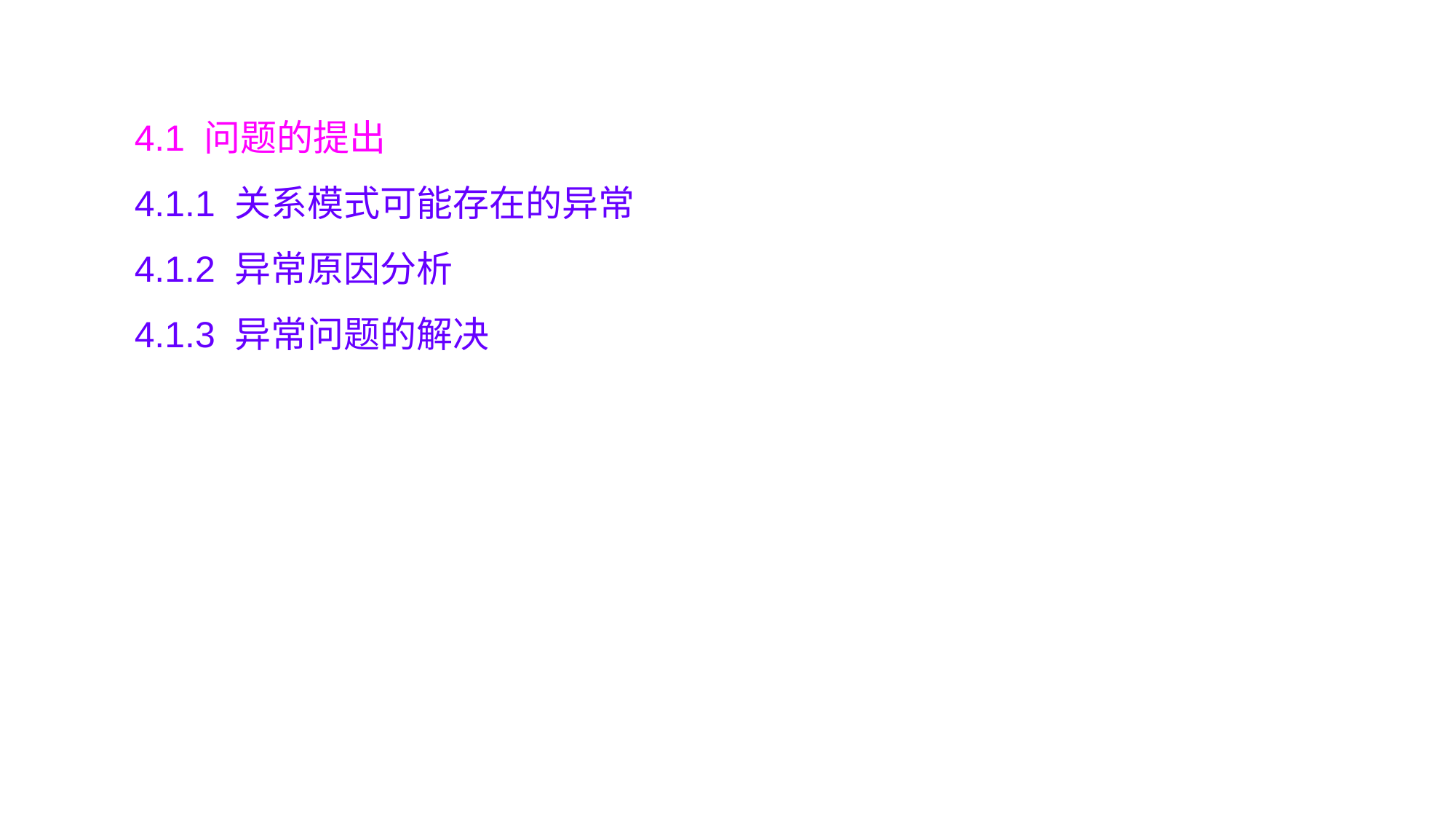

4.1 问题的提出
4.1.1 关系模式可能存在的异常
4.1.2 异常原因分析
4.1.3 异常问题的解决